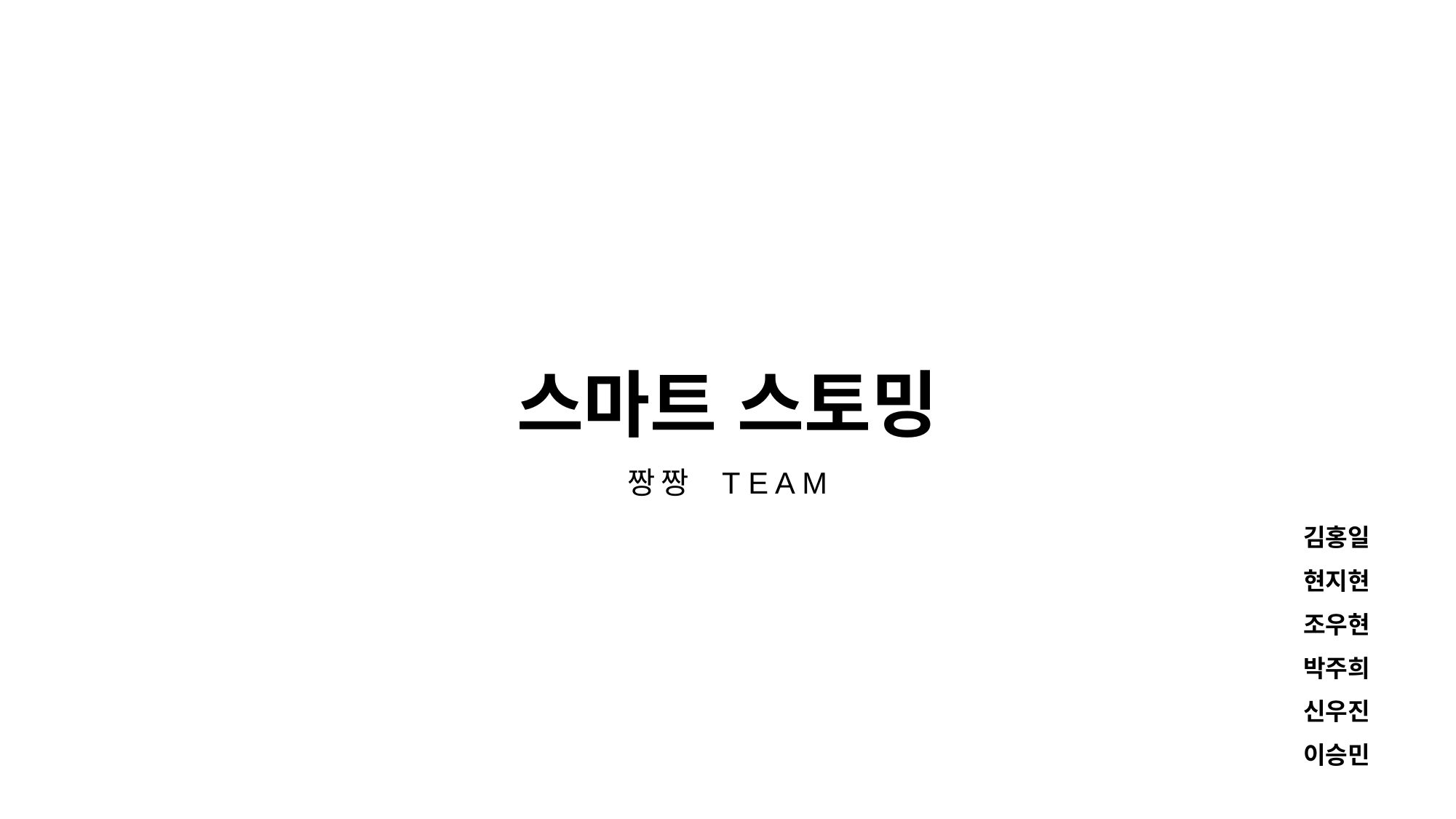

스마트 스토밍
짱 짱   T E A M
              김홍일
              현지현
              조우현
              박주희
              신우진
              이승민